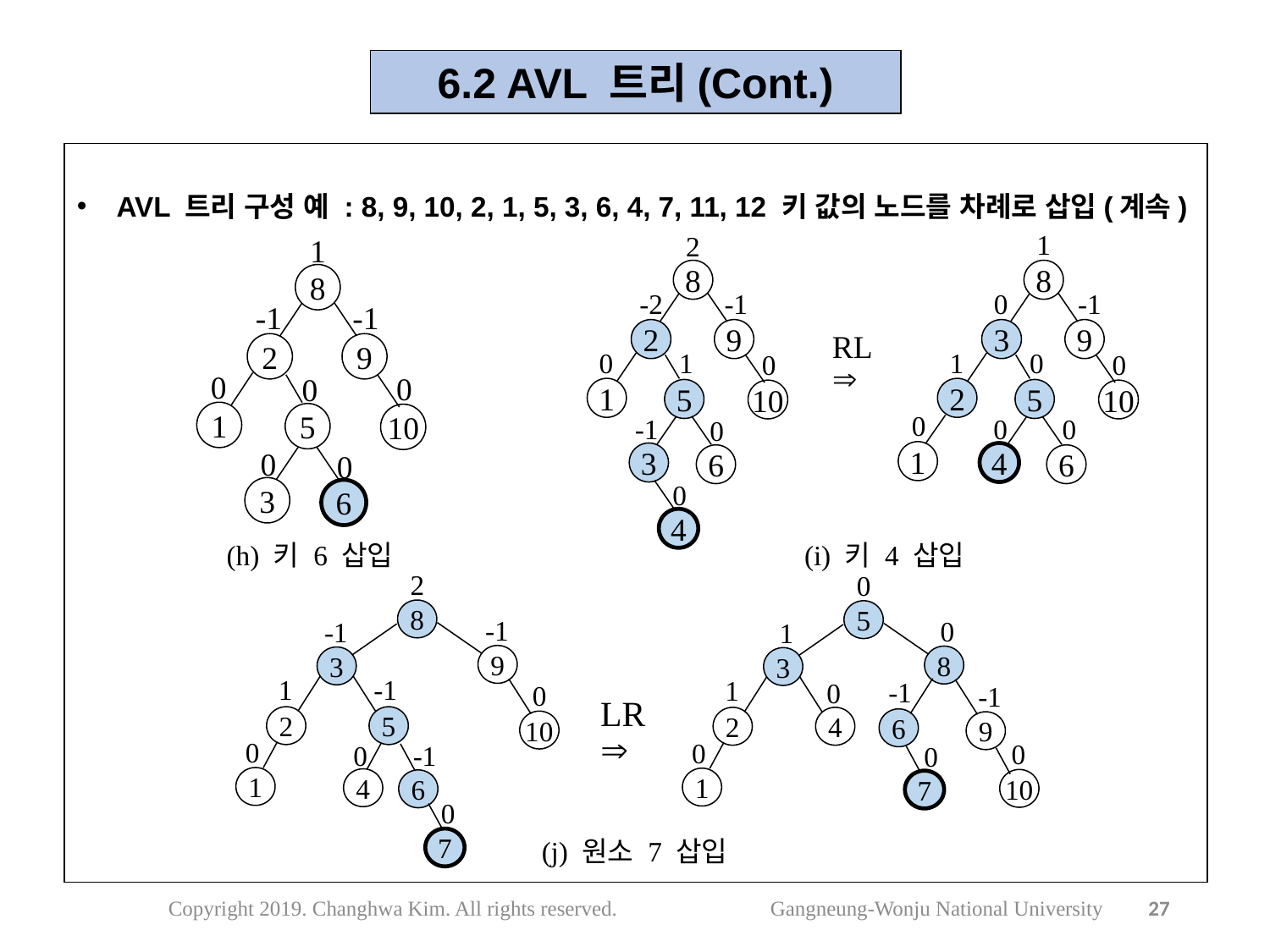

6.2 AVL 트리(Cont.)

AVL 트리 구성 예 : 8, 9, 10, 2, 1, 5, 3, 6, 4, 7, 11, 12 키 값의 노드를 차례로 삽입(계속)

1
2
8
8
-2
-1
0
-1

2
9
3
9
RL
⇒
0
1
1
0
0
0

1
2
5
5
10
10
0
0
-1
0
0

1
3
4
6
6
0

4
1
8
-1
-1

2
9
0
0
0

1
5
10
0
0

3
6
(h) 키 6 삽입
(i) 키 4 삽입
2
0
8
5
-1
0
-1
1

9
8
3
3
1
-1
1
-1
0
0
-1

LR
⇒
2
5
2
4
6
10
9
0
0
0
-1
0
0

1
1
4
10
6
7
0

7
(j) 원소 7 삽입
Copyright 2019. Changhwa Kim. All rights reserved.                             Gangneung-Wonju National University
27
27